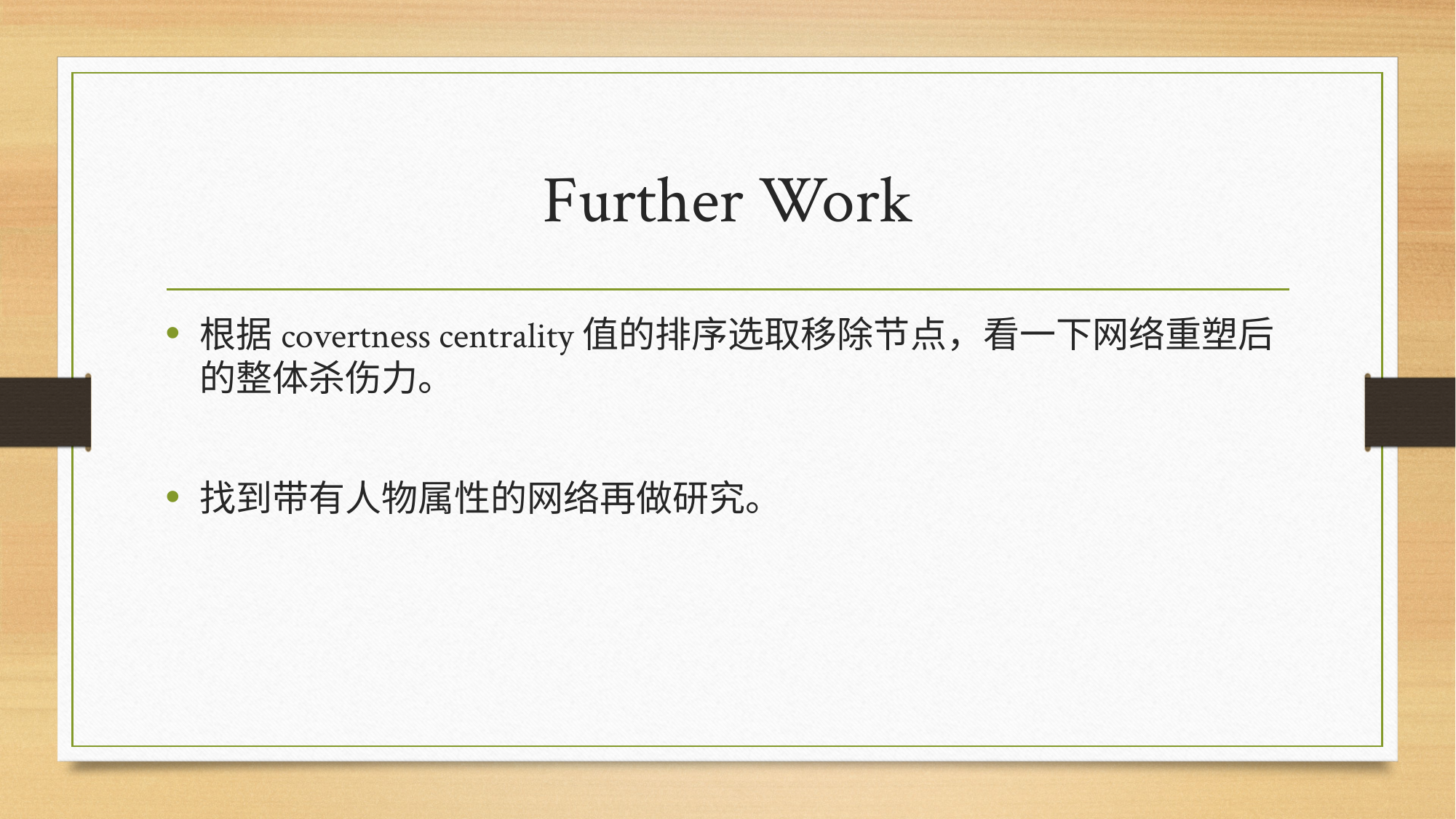

# Further Work
根据covertness centrality值的排序选取移除节点，看一下网络重塑后的整体杀伤力。

找到带有人物属性的网络再做研究。